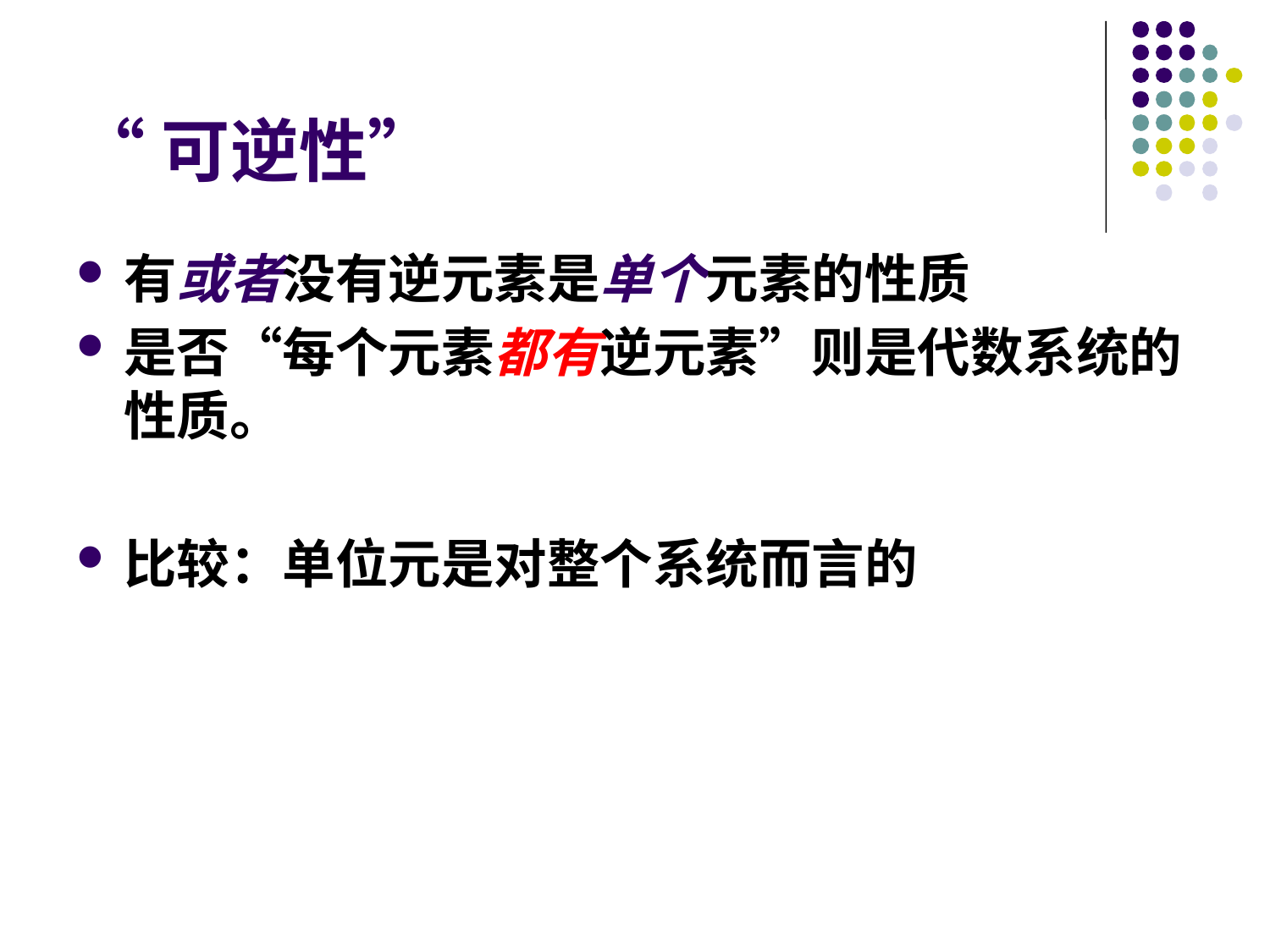

# “可逆性”
有或者没有逆元素是单个元素的性质
是否“每个元素都有逆元素”则是代数系统的性质。

比较：单位元是对整个系统而言的